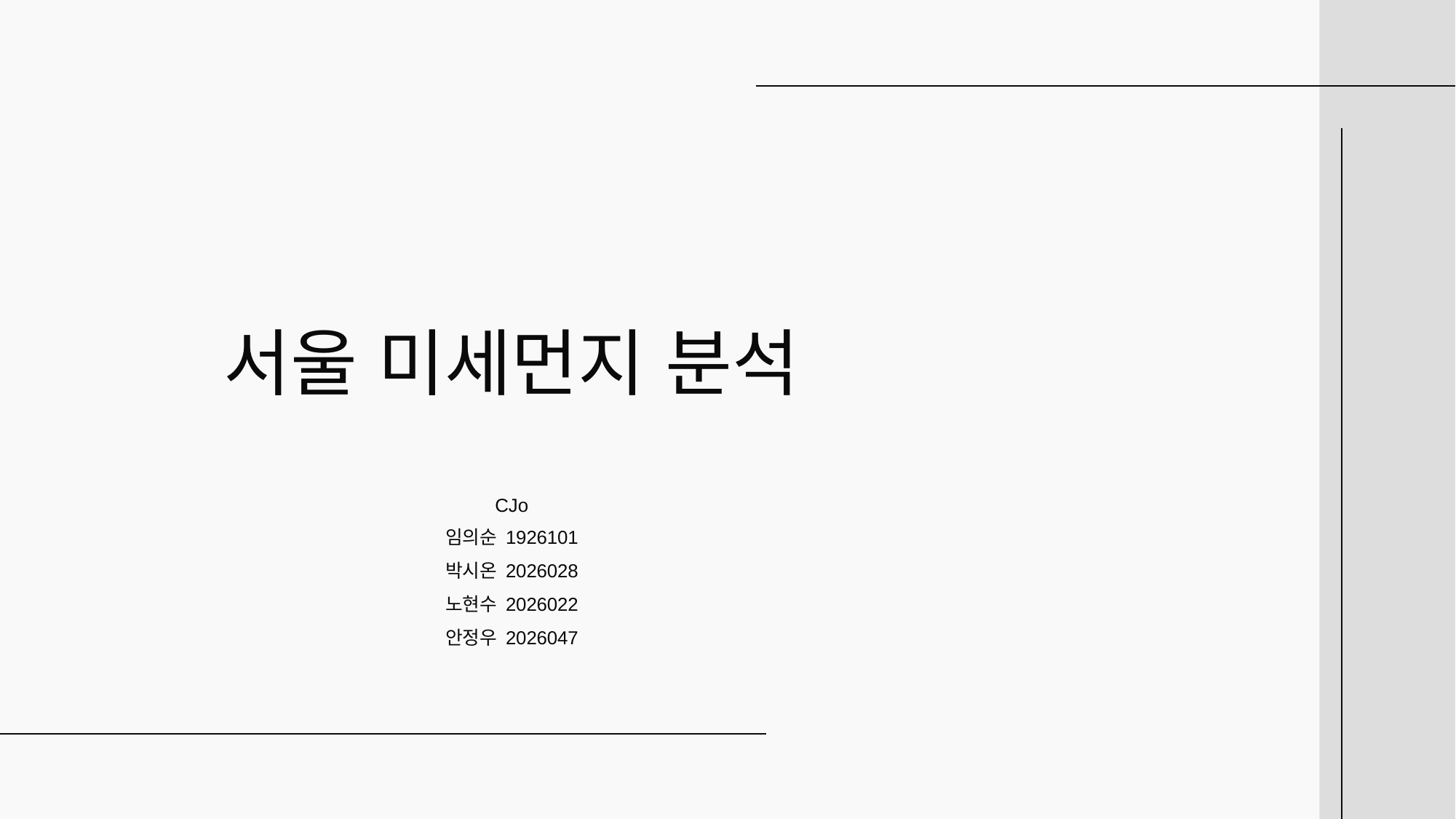

# 서울 미세먼지 분석
CJo
임의순 1926101
박시온 2026028
노현수 2026022
안정우 2026047